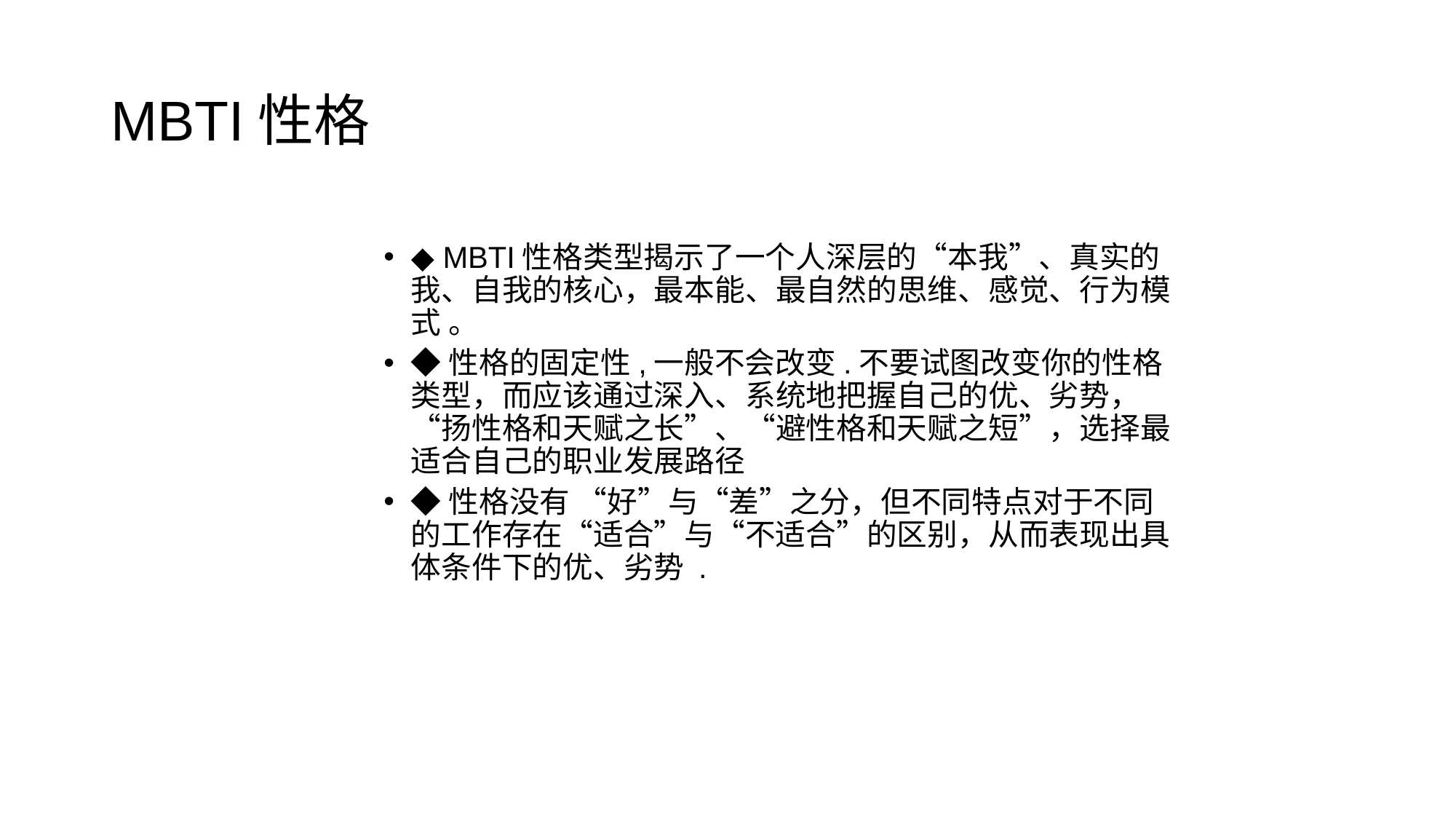

# MBTI性格
◆ MBTI性格类型揭示了一个人深层的“本我”、真实的我、自我的核心，最本能、最自然的思维、感觉、行为模式 。
◆性格的固定性,一般不会改变.不要试图改变你的性格类型，而应该通过深入、系统地把握自己的优、劣势，“扬性格和天赋之长”、“避性格和天赋之短”，选择最适合自己的职业发展路径
◆性格没有 “好”与“差”之分，但不同特点对于不同的工作存在“适合”与“不适合”的区别，从而表现出具体条件下的优、劣势 .